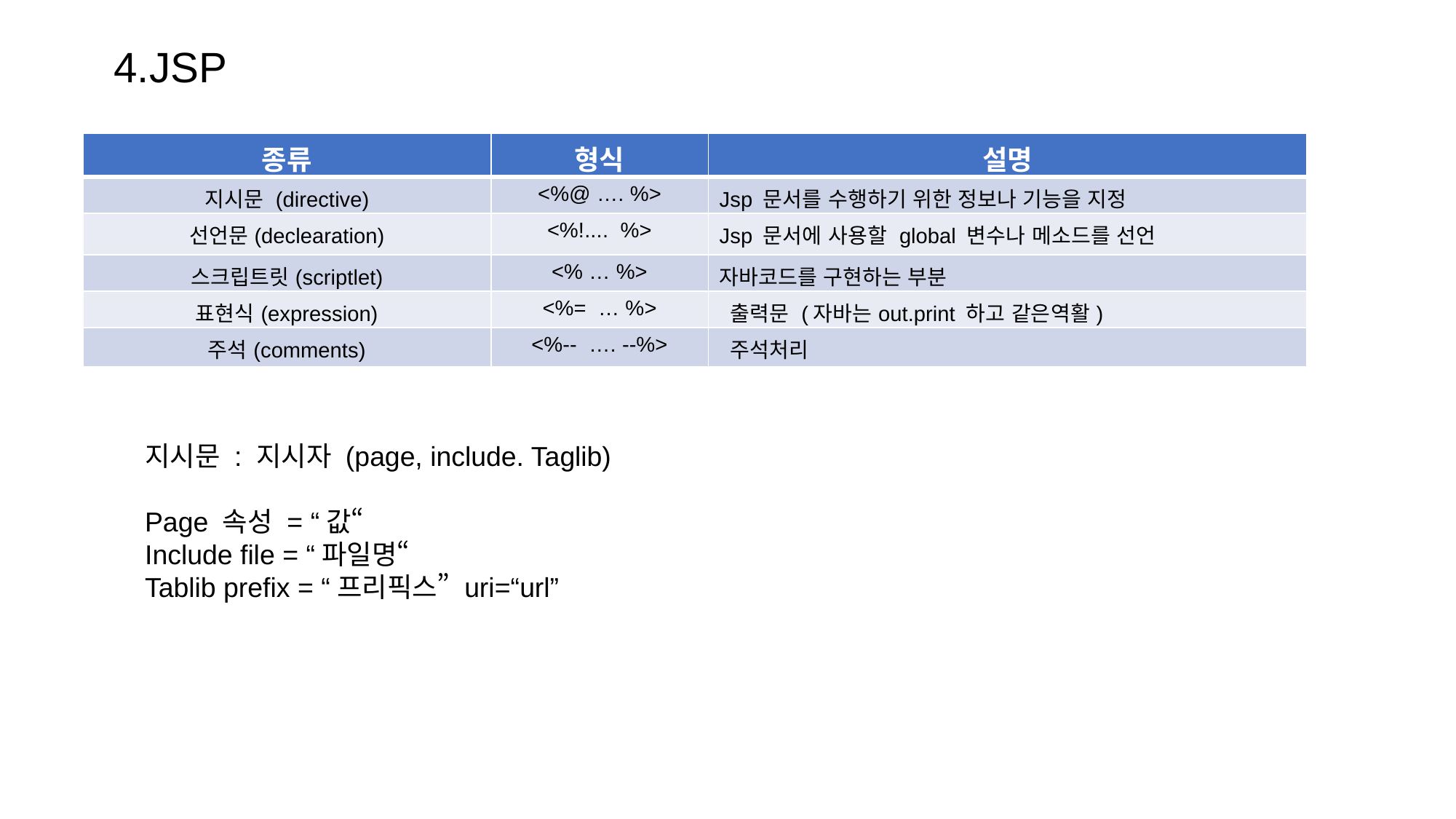

4.JSP
| 종류 | 형식 | 설명 |
| --- | --- | --- |
| 지시문 (directive) | <%@ …. %> | Jsp 문서를 수행하기 위한 정보나 기능을 지정 |
| 선언문(declearation) | <%!.... %> | Jsp 문서에 사용할 global 변수나 메소드를 선언 |
| 스크립트릿(scriptlet) | <% … %> | 자바코드를 구현하는 부분 |
| 표현식(expression) | <%= … %> | 출력문 (자바는out.print 하고 같은역활) |
| 주석(comments) | <%-- …. --%> | 주석처리 |
지시문 : 지시자 (page, include. Taglib)

Page 속성 = “값“
Include file = “파일명“
Tablib prefix = “프리픽스” uri=“url”